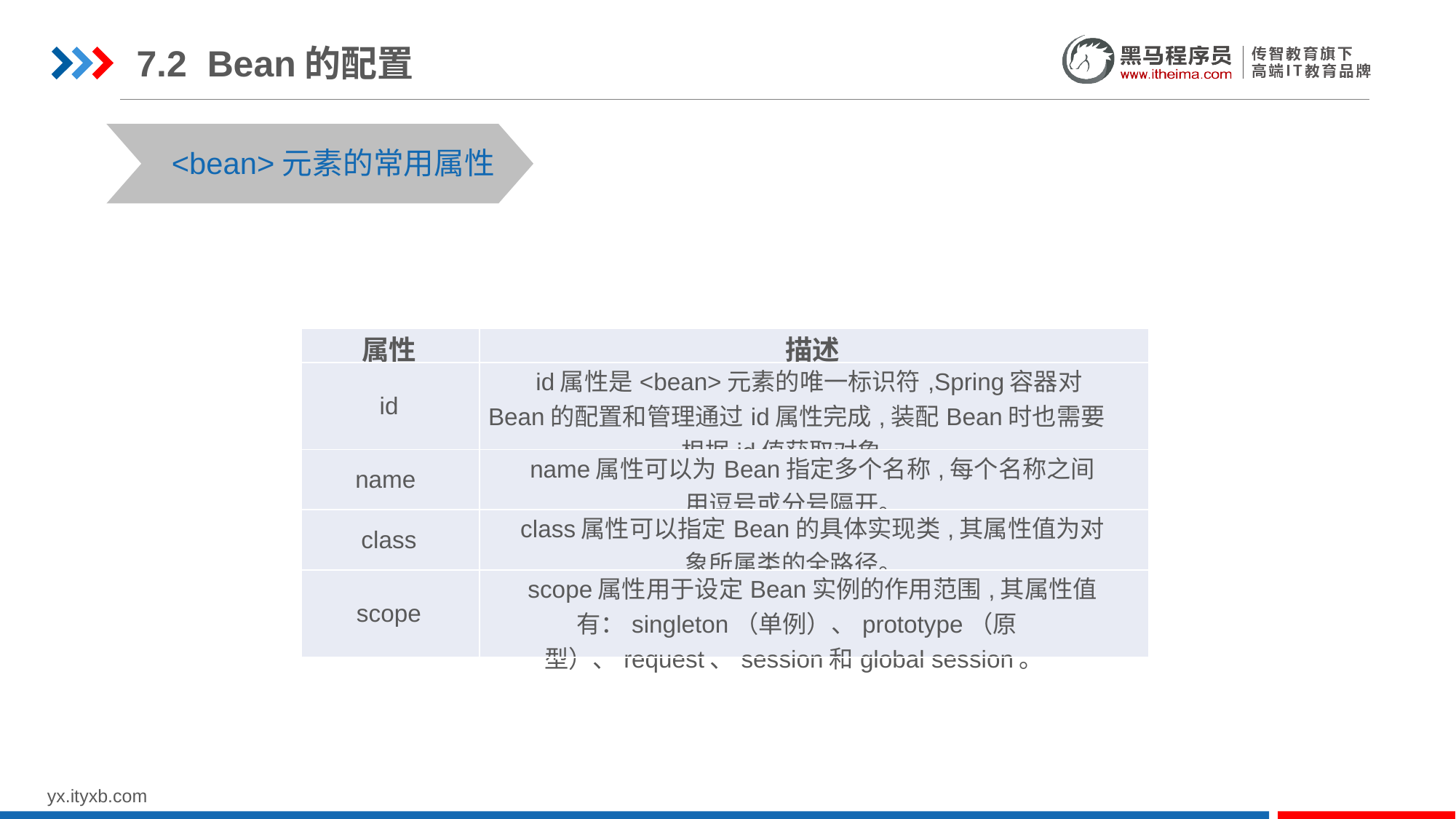

7.2  Bean的配置

<bean>元素的常用属性
| 属性 | 描述 |
| --- | --- |
| id | id属性是<bean>元素的唯一标识符,Spring容器对Bean的配置和管理通过id属性完成,装配Bean时也需要根据id值获取对象。 |
| name | name属性可以为Bean指定多个名称,每个名称之间用逗号或分号隔开。 |
| class | class属性可以指定Bean的具体实现类,其属性值为对象所属类的全路径。 |
| scope | scope属性用于设定Bean实例的作用范围,其属性值有：singleton（单例）、prototype（原型）、request、session和global session。 |